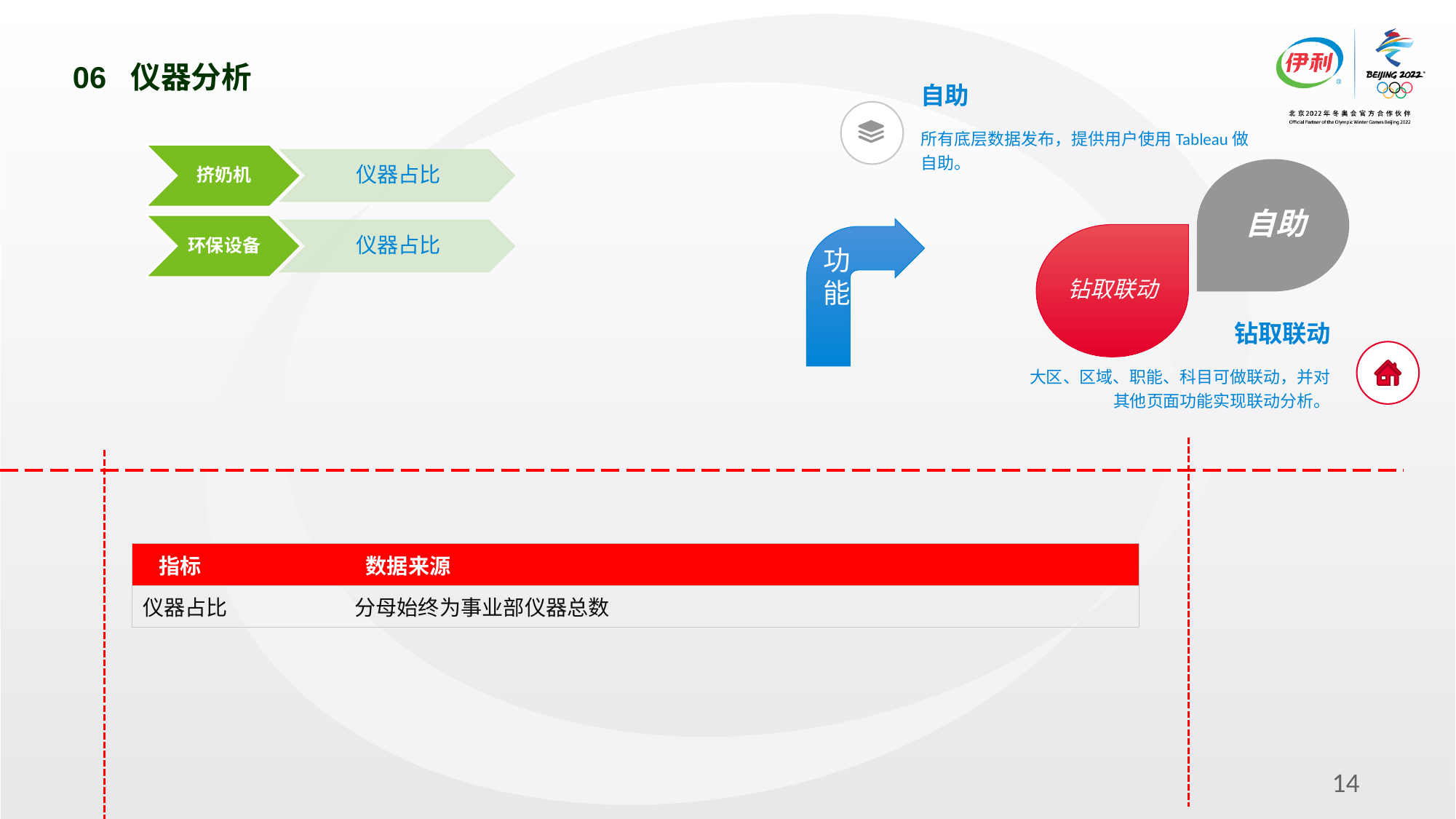

# 06  仪器分析
自助

所有底层数据发布，提供用户使用Tableau做自助。

挤奶机
仪器占比
环保设备
仪器占比

自助

钻取联动

功能
钻取联动

大区、区域、职能、科目可做联动，并对其他页面功能实现联动分析。

| 指标 | 数据来源 |
| --- | --- |
| 仪器占比 | 分母始终为事业部仪器总数 |
14